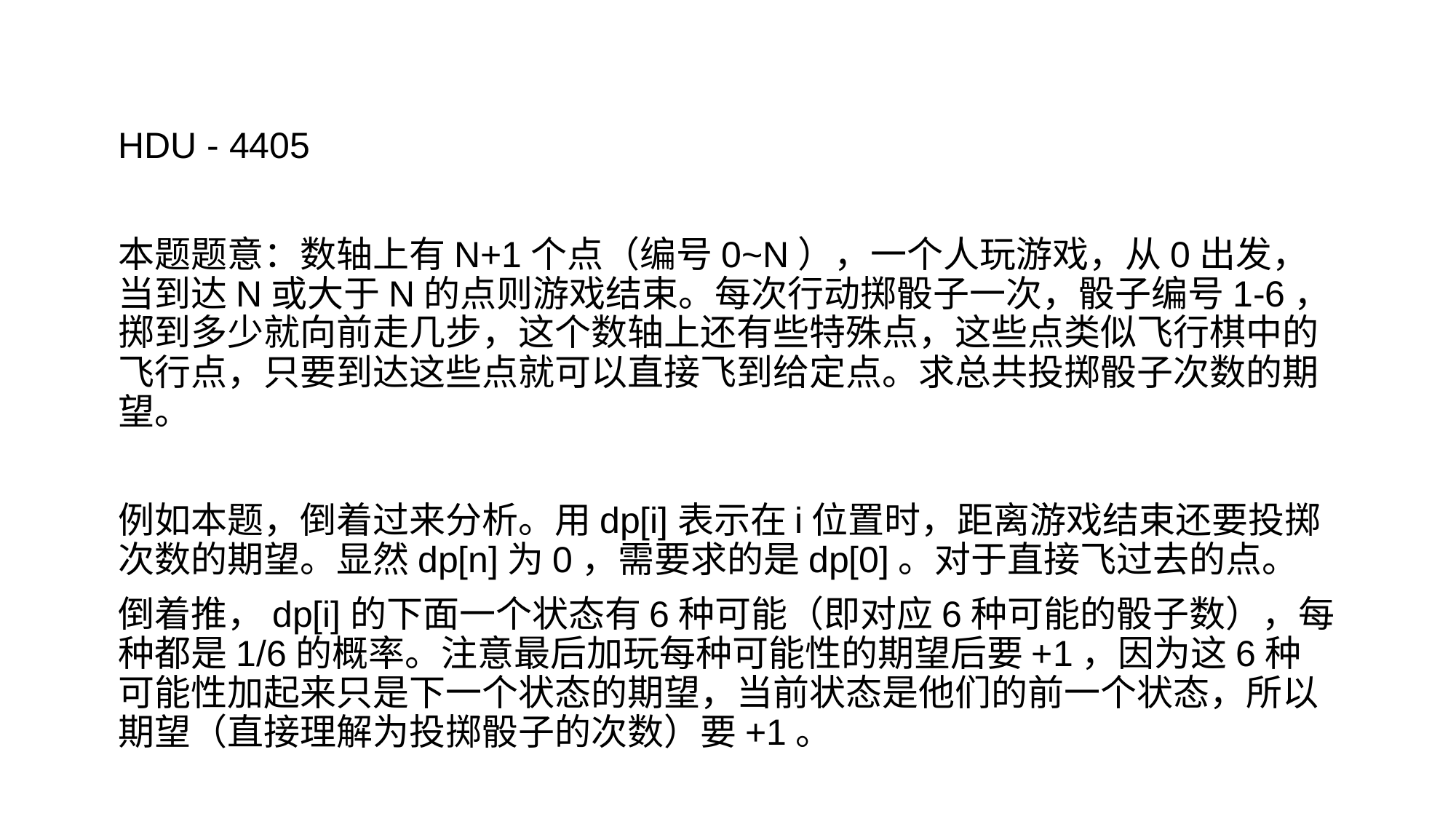

HDU - 4405

本题题意：数轴上有N+1个点（编号0~N），一个人玩游戏，从0出发，当到达N或大于N的点则游戏结束。每次行动掷骰子一次，骰子编号1-6，掷到多少就向前走几步，这个数轴上还有些特殊点，这些点类似飞行棋中的飞行点，只要到达这些点就可以直接飞到给定点。求总共投掷骰子次数的期望。

例如本题，倒着过来分析。用dp[i]表示在i位置时，距离游戏结束还要投掷次数的期望。显然dp[n]为0，需要求的是dp[0]。对于直接飞过去的点。
倒着推，dp[i]的下面一个状态有6种可能（即对应6种可能的骰子数），每种都是1/6的概率。注意最后加玩每种可能性的期望后要+1，因为这6种可能性加起来只是下一个状态的期望，当前状态是他们的前一个状态，所以期望（直接理解为投掷骰子的次数）要+1。